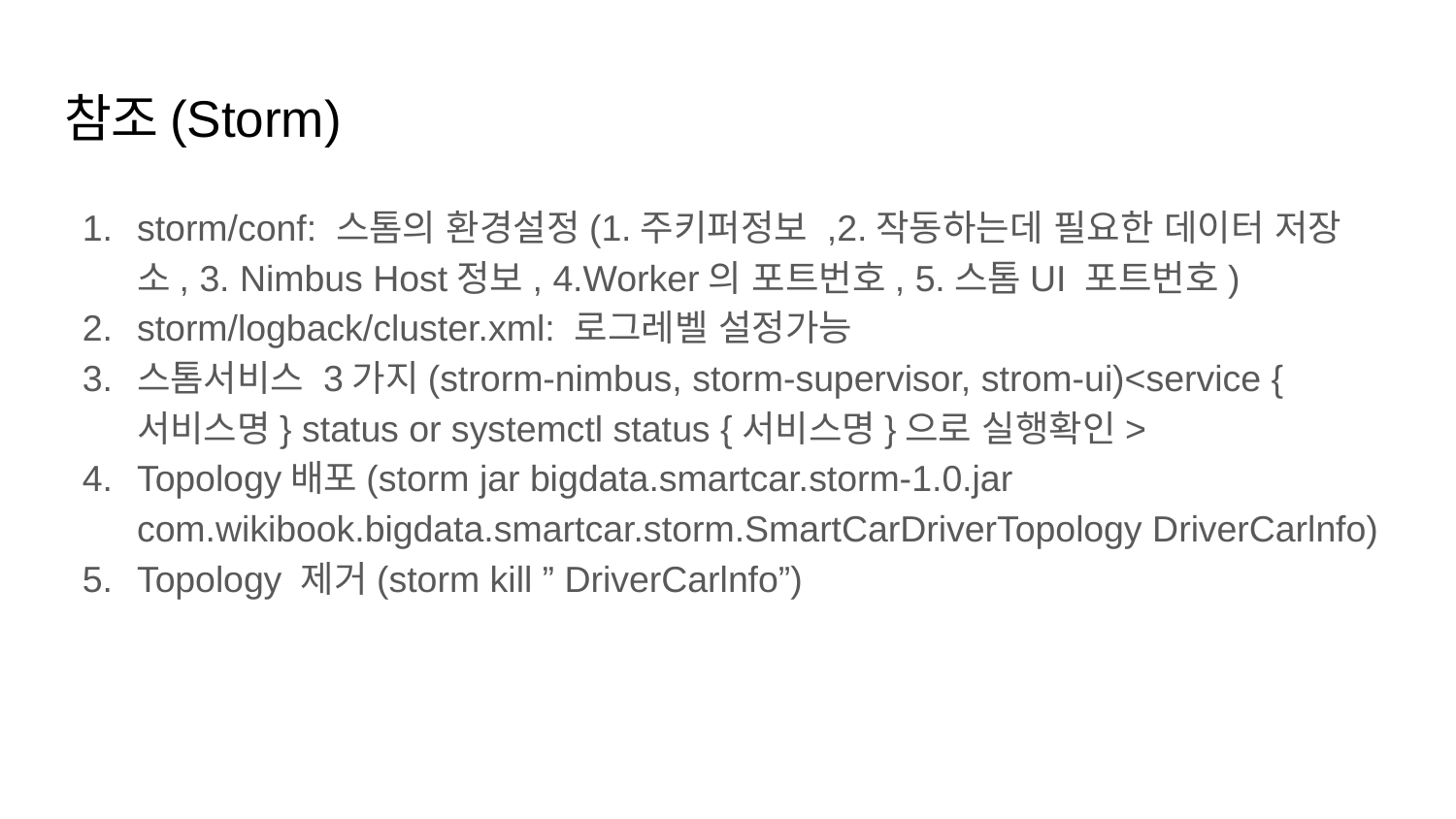

# 참조(Storm)
storm/conf: 스톰의 환경설정(1.주키퍼정보 ,2.작동하는데 필요한 데이터 저장소, 3. Nimbus Host정보, 4.Worker의 포트번호, 5.스톰UI 포트번호)
storm/logback/cluster.xml: 로그레벨 설정가능
스톰서비스 3가지(strorm-nimbus, storm-supervisor, strom-ui)<service {서비스명} status or systemctl status {서비스명}으로 실행확인>
Topology배포(storm jar bigdata.smartcar.storm-1.0.jar com.wikibook.bigdata.smartcar.storm.SmartCarDriverTopology DriverCarlnfo)
Topology 제거(storm kill ” DriverCarlnfo”)